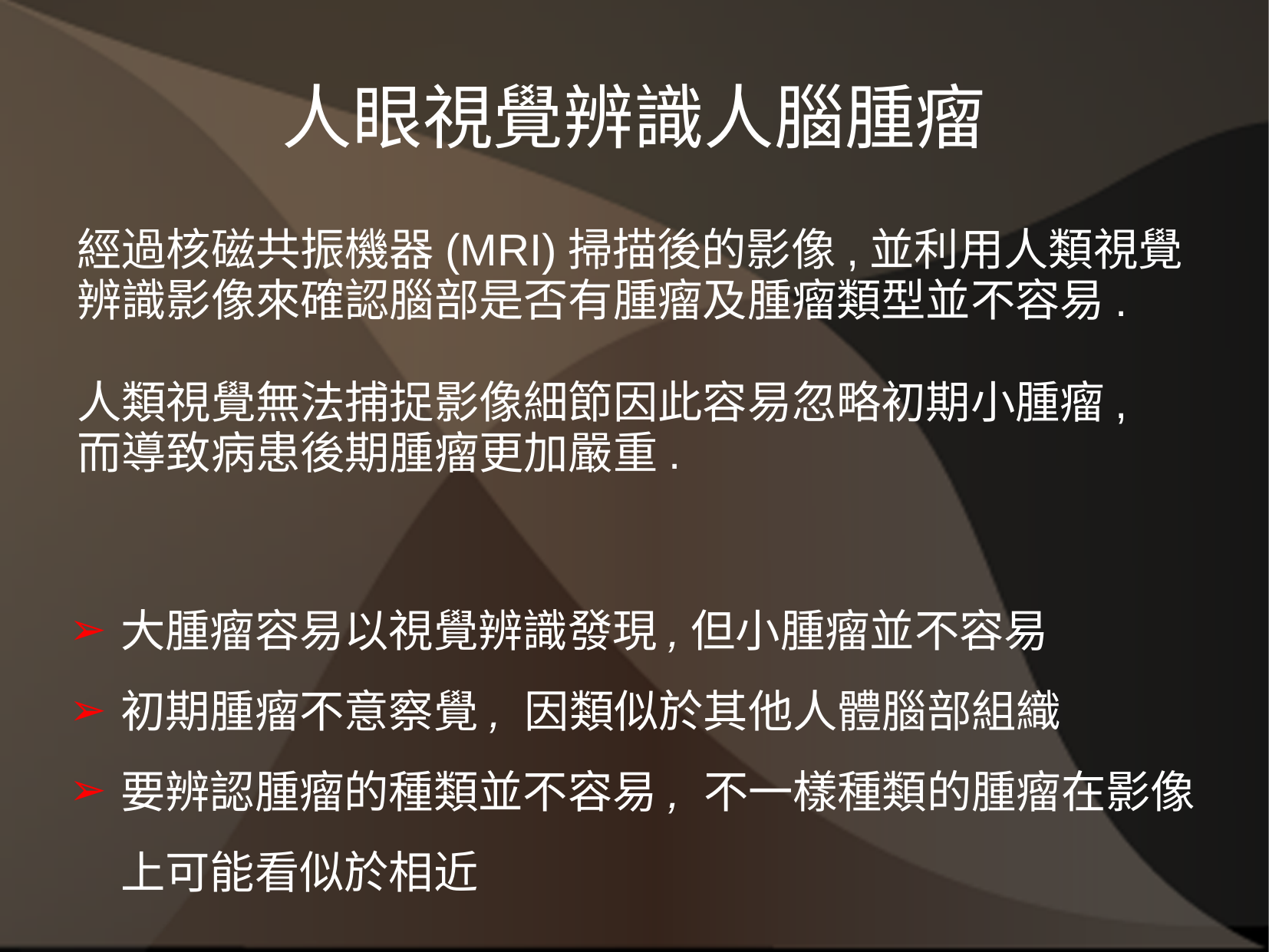

# 人眼視覺辨識人腦腫瘤
經過核磁共振機器(MRI)掃描後的影像,並利用人類視覺
辨識影像來確認腦部是否有腫瘤及腫瘤類型並不容易.

人類視覺無法捕捉影像細節因此容易忽略初期小腫瘤,
而導致病患後期腫瘤更加嚴重.

大腫瘤容易以視覺辨識發現,但小腫瘤並不容易
初期腫瘤不意察覺, 因類似於其他人體腦部組織
要辨認腫瘤的種類並不容易, 不一樣種類的腫瘤在影像上可能看似於相近